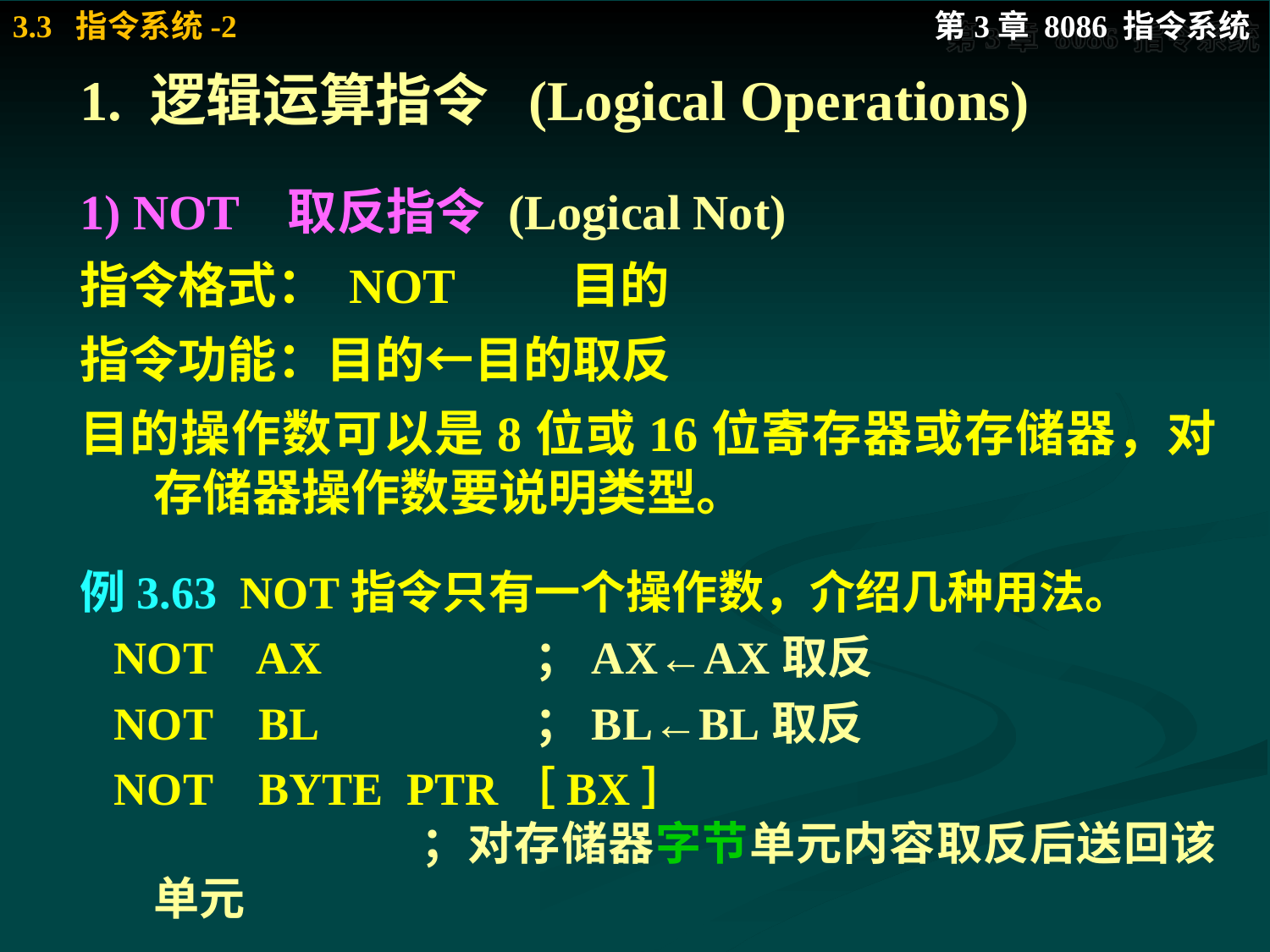

# 1. 逻辑运算指令  (Logical Operations)
1) NOT   取反指令 (Logical Not)
指令格式： NOT	  目的
指令功能：目的←目的取反
目的操作数可以是8位或16位寄存器或存储器，对存储器操作数要说明类型。
例3.63  NOT指令只有一个操作数，介绍几种用法。
   NOT    AX		；AX←AX取反
   NOT    BL		；BL←BL取反
   NOT    BYTE  PTR［BX］
 		           ；对存储器字节单元内容取反后送回该单元